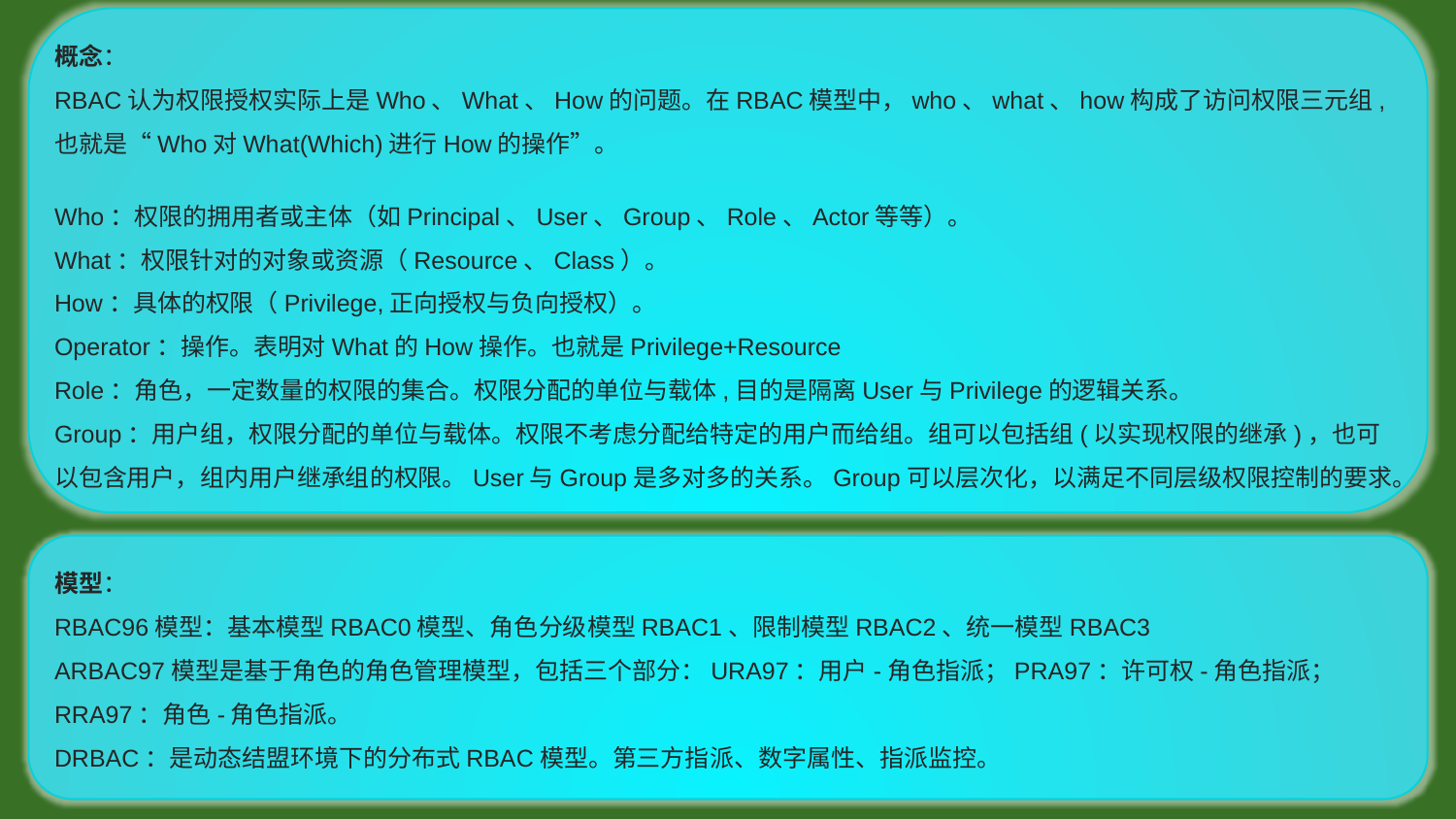

概念：
RBAC认为权限授权实际上是Who、What、How的问题。在RBAC模型中，who、what、how构成了访问权限三元组,也就是“Who对What(Which)进行How的操作”。

Who：权限的拥用者或主体（如Principal、User、Group、Role、Actor等等）。
What：权限针对的对象或资源（Resource、Class）。
How：具体的权限（Privilege,正向授权与负向授权）。
Operator：操作。表明对What的How操作。也就是Privilege+Resource
Role：角色，一定数量的权限的集合。权限分配的单位与载体,目的是隔离User与Privilege的逻辑关系。
Group：用户组，权限分配的单位与载体。权限不考虑分配给特定的用户而给组。组可以包括组(以实现权限的继承)，也可以包含用户，组内用户继承组的权限。User与Group是多对多的关系。Group可以层次化，以满足不同层级权限控制的要求。

模型：
RBAC96模型：基本模型RBAC0模型、角色分级模型RBAC1、限制模型RBAC2、统一模型RBAC3
ARBAC97模型是基于角色的角色管理模型，包括三个部分：URA97：用户-角色指派；PRA97：许可权-角色指派；RRA97：角色-角色指派。
DRBAC：是动态结盟环境下的分布式RBAC模型。第三方指派、数字属性、指派监控。